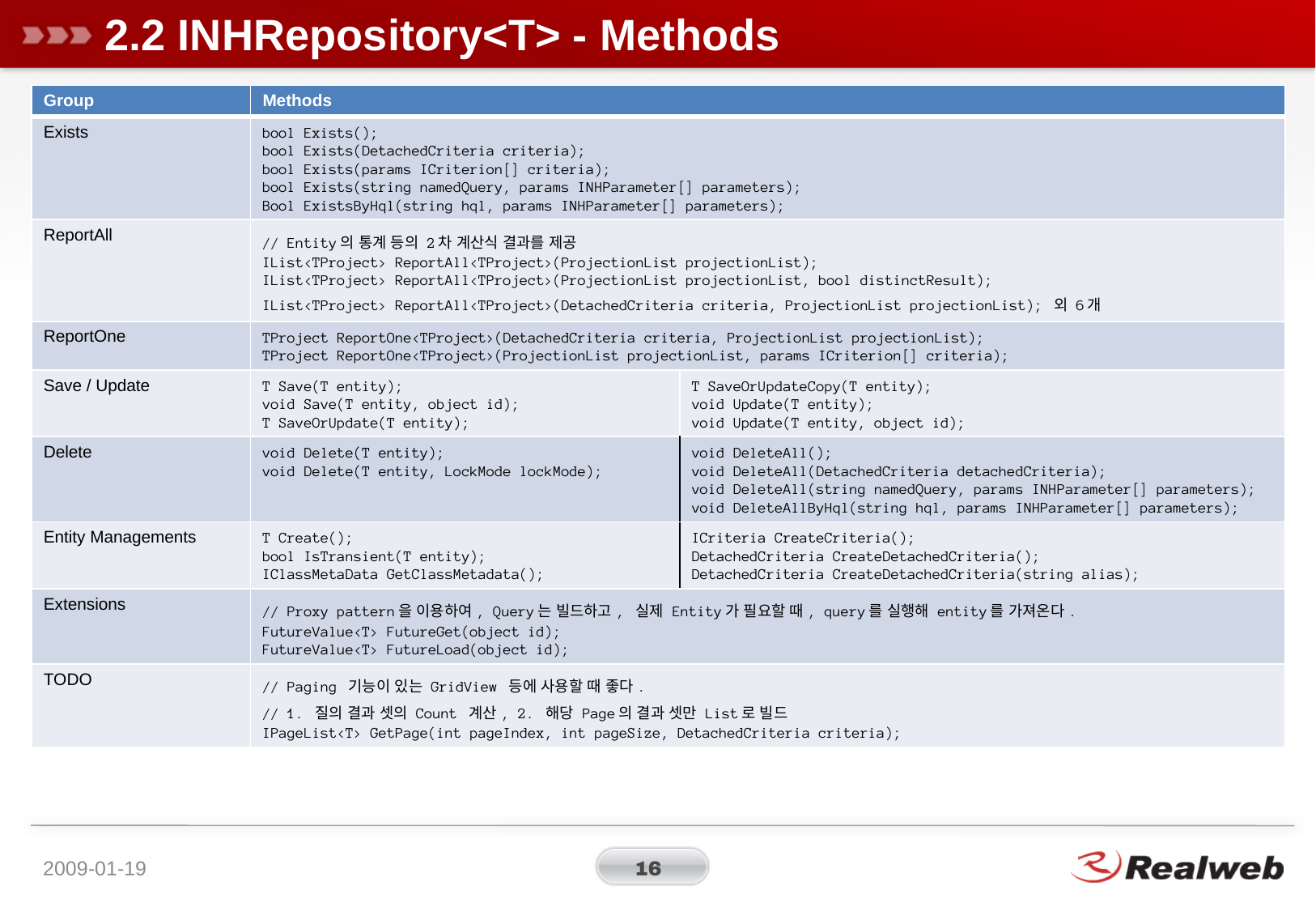

# 2.2 INHRepository<T> - Methods
| Group | Methods |  |
| --- | --- | --- |
| Exists | bool Exists(); bool Exists(DetachedCriteria criteria); bool Exists(params ICriterion[] criteria); bool Exists(string namedQuery, params INHParameter[] parameters); Bool ExistsByHql(string hql, params INHParameter[] parameters); |  |
| ReportAll | // Entity의 통계 등의 2차 계산식 결과를 제공 IList<TProject> ReportAll<TProject>(ProjectionList projectionList); IList<TProject> ReportAll<TProject>(ProjectionList projectionList, bool distinctResult); IList<TProject> ReportAll<TProject>(DetachedCriteria criteria, ProjectionList projectionList); 외 6개 |  |
| ReportOne | TProject ReportOne<TProject>(DetachedCriteria criteria, ProjectionList projectionList); TProject ReportOne<TProject>(ProjectionList projectionList, params ICriterion[] criteria); |  |
| Save / Update | T Save(T entity); void Save(T entity, object id); T SaveOrUpdate(T entity); | T SaveOrUpdateCopy(T entity); void Update(T entity); void Update(T entity, object id); |
| Delete | void Delete(T entity); void Delete(T entity, LockMode lockMode); | void DeleteAll(); void DeleteAll(DetachedCriteria detachedCriteria); void DeleteAll(string namedQuery, params INHParameter[] parameters); void DeleteAllByHql(string hql, params INHParameter[] parameters); |
| Entity Managements | T Create(); bool IsTransient(T entity); IClassMetaData GetClassMetadata(); | ICriteria CreateCriteria(); DetachedCriteria CreateDetachedCriteria(); DetachedCriteria CreateDetachedCriteria(string alias); |
| Extensions | // Proxy pattern을 이용하여, Query는 빌드하고, 실제 Entity가 필요할 때, query를 실행해 entity를 가져온다. FutureValue<T> FutureGet(object id); FutureValue<T> FutureLoad(object id); |  |
| TODO | // Paging 기능이 있는 GridView 등에 사용할 때 좋다. // 1. 질의 결과 셋의 Count 계산, 2. 해당 Page의 결과 셋만 List로 빌드 IPageList<T> GetPage(int pageIndex, int pageSize, DetachedCriteria criteria); |  |
2009-01-19
16